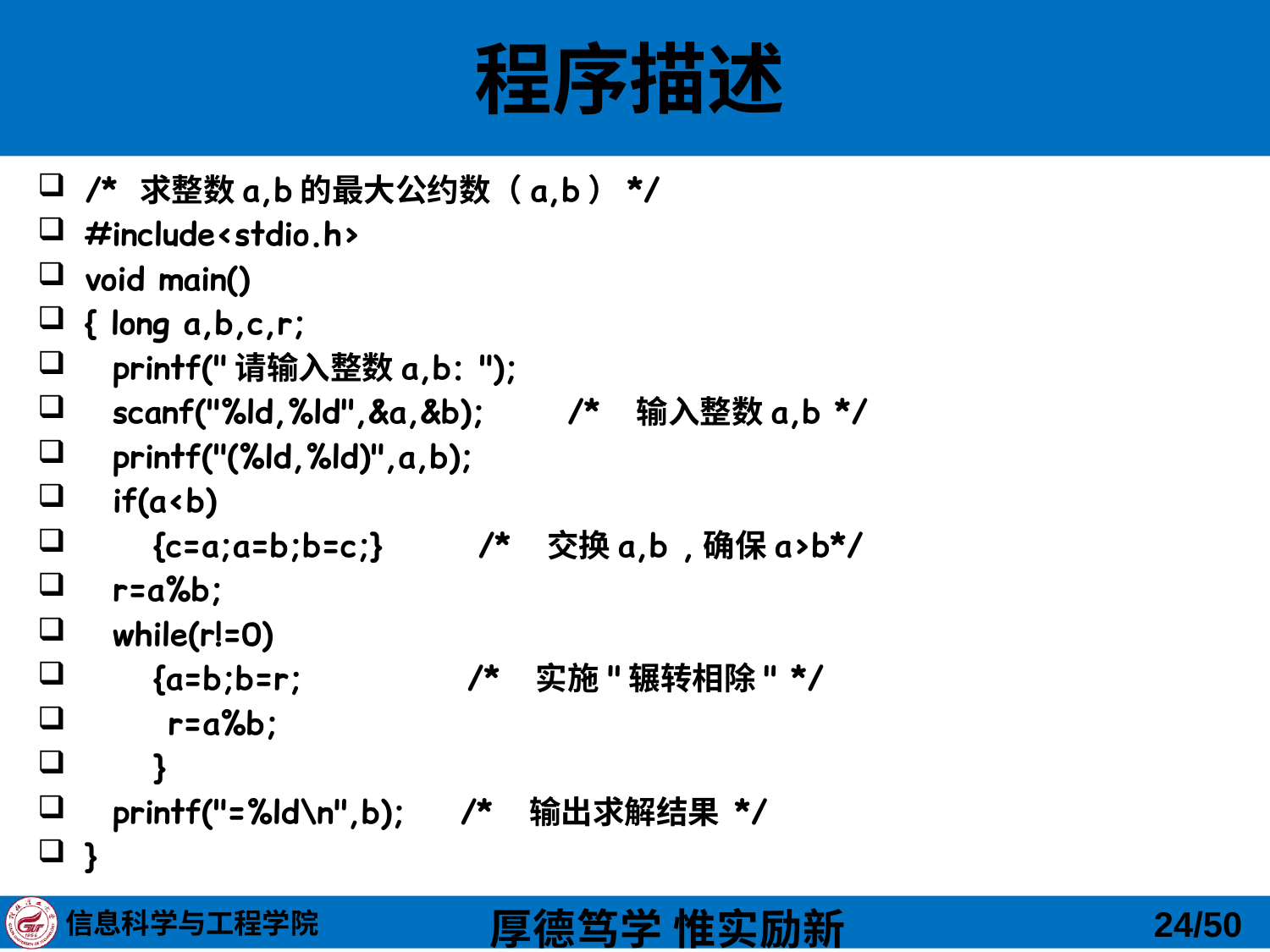

# 程序描述
/* 求整数a,b的最大公约数（a,b）*/
#include<stdio.h>
void main()
{ long a,b,c,r;
  printf("请输入整数a,b: ");
  scanf("%ld,%ld",&a,&b);      /*  输入整数a,b */
  printf("(%ld,%ld)",a,b);
  if(a<b)
     {c=a;a=b;b=c;}       /*  交换a,b ,确保a>b*/
  r=a%b;
  while(r!=0)
     {a=b;b=r;            /*  实施"辗转相除" */
      r=a%b;
     }
  printf("=%ld\n",b);    /*  输出求解结果 */
}

24/50